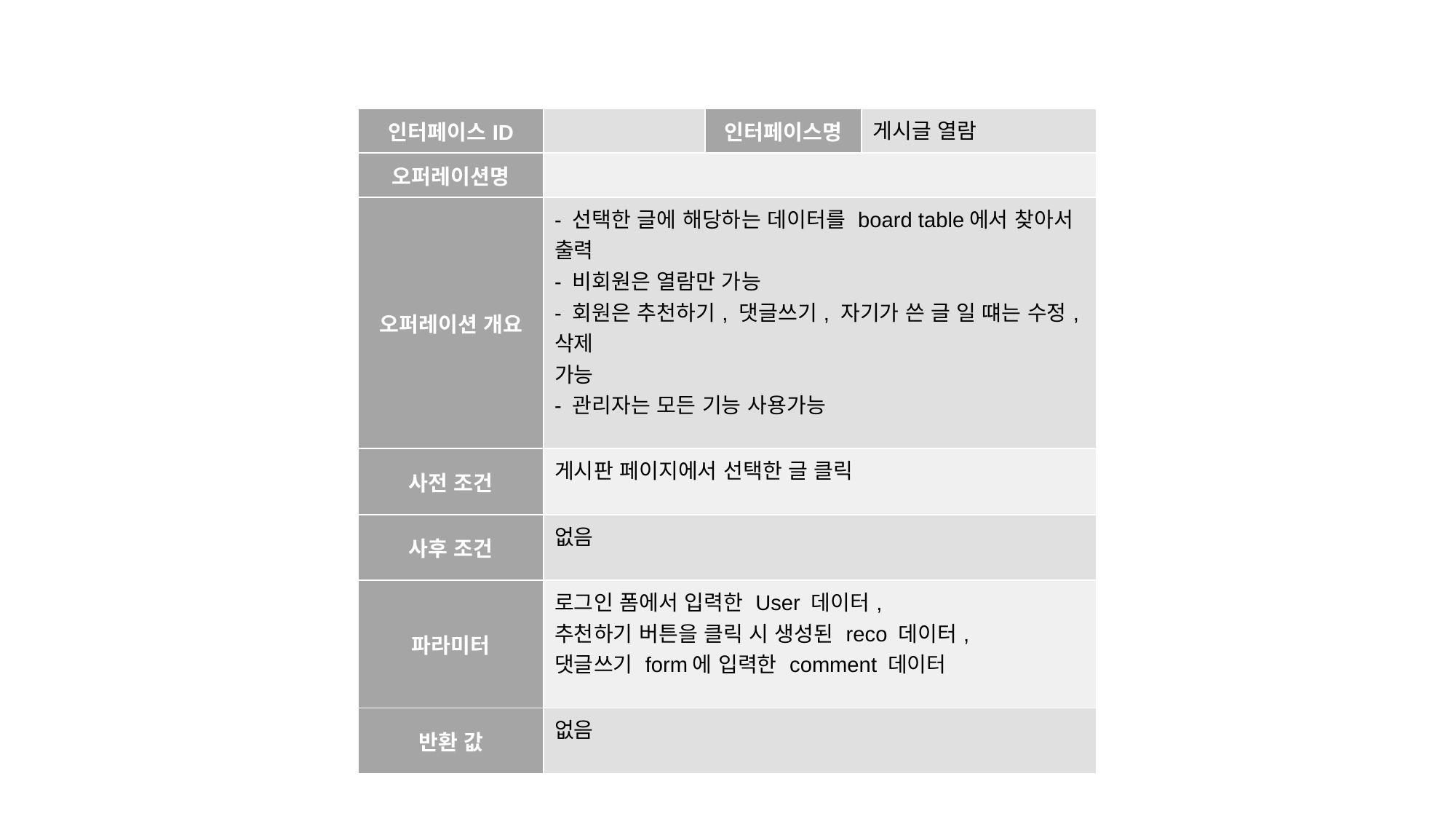

| 인터페이스ID |  | 인터페이스명 | 게시글 열람 |
| --- | --- | --- | --- |
| 오퍼레이션명 |  |  |  |
| 오퍼레이션 개요 | - 선택한 글에 해당하는 데이터를 board table에서 찾아서 출력 - 비회원은 열람만 가능 - 회원은 추천하기, 댓글쓰기, 자기가 쓴 글 일 떄는 수정, 삭제 가능 - 관리자는 모든 기능 사용가능 |  |  |
| 사전 조건 | 게시판 페이지에서 선택한 글 클릭 |  |  |
| 사후 조건 | 없음 |  |  |
| 파라미터 | 로그인 폼에서 입력한 User 데이터, 추천하기 버튼을 클릭 시 생성된 reco 데이터, 댓글쓰기 form에 입력한 comment 데이터 |  |  |
| 반환 값 | 없음 |  |  |